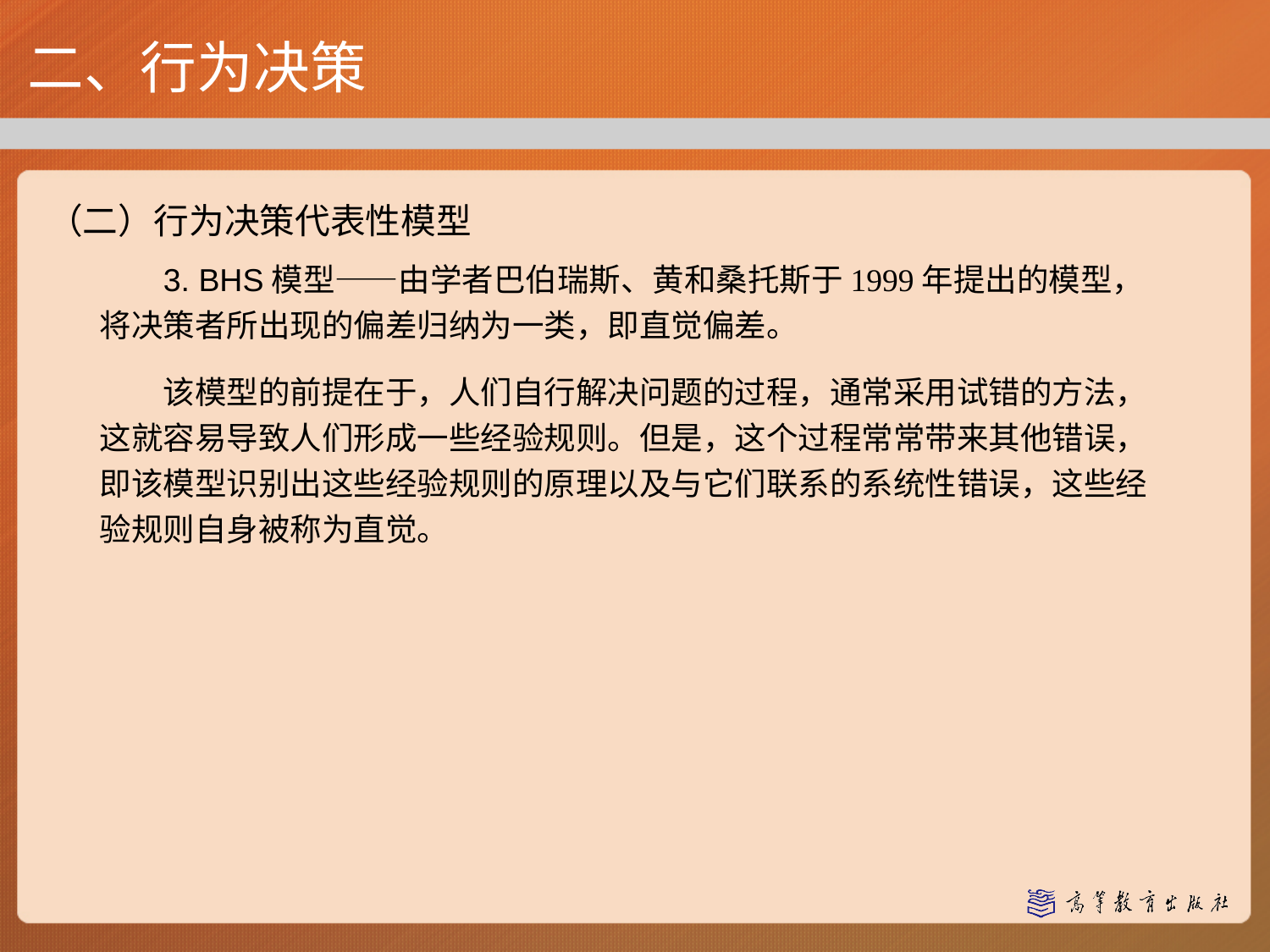

二、行为决策
（二）行为决策代表性模型
3. BHS模型——由学者巴伯瑞斯、黄和桑托斯于1999年提出的模型，将决策者所出现的偏差归纳为一类，即直觉偏差。
该模型的前提在于，人们自行解决问题的过程，通常采用试错的方法，这就容易导致人们形成一些经验规则。但是，这个过程常常带来其他错误，即该模型识别出这些经验规则的原理以及与它们联系的系统性错误，这些经验规则自身被称为直觉。